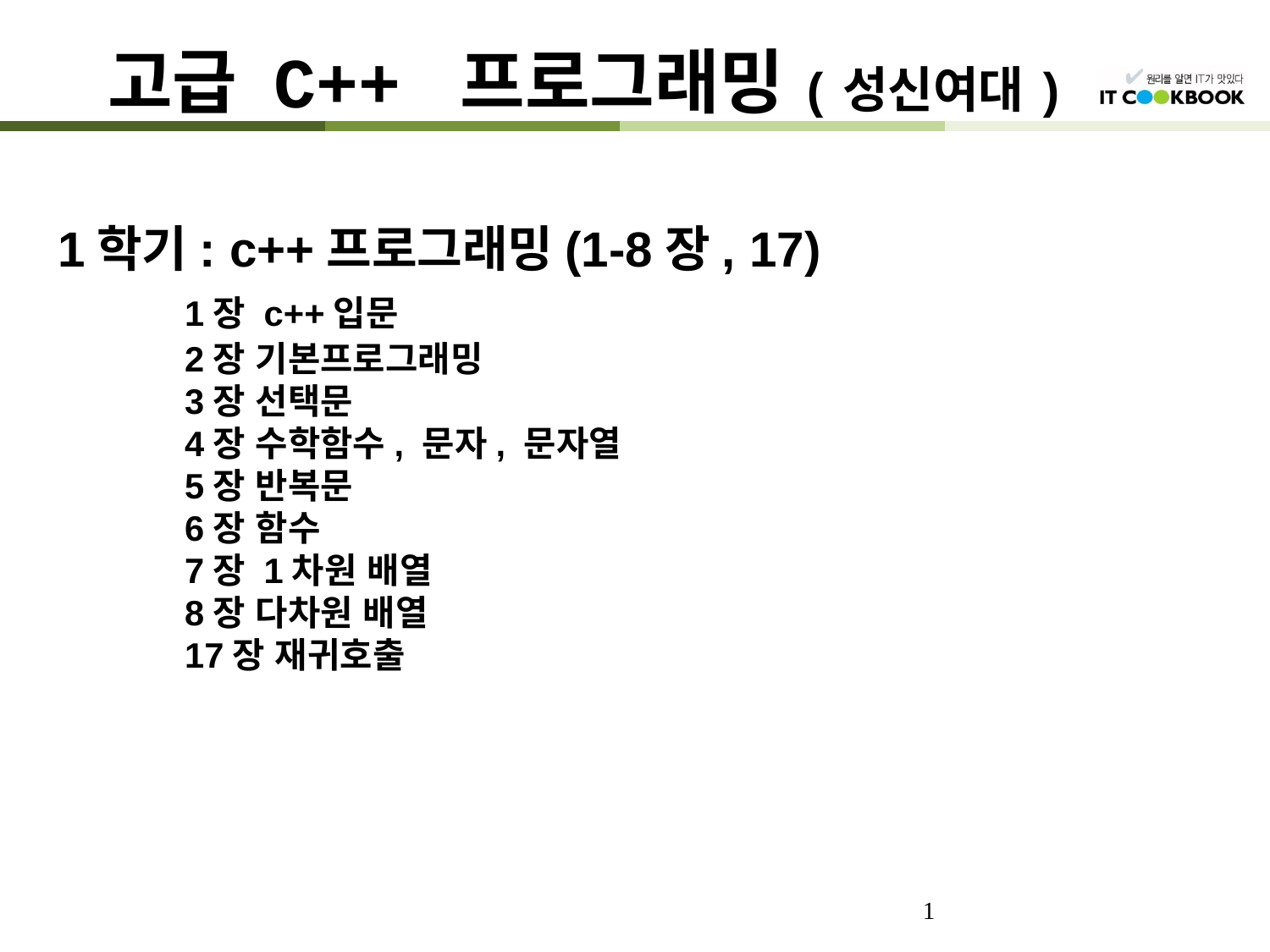

고급 C++ 프로그래밍(성신여대)
# 1학기: c++프로그래밍(1-8장, 17) 1장 c++입문 2장 기본프로그래밍 3장 선택문 4장 수학함수, 문자, 문자열 5장 반복문 6장 함수 7장 1차원 배열 8장 다차원 배열 17장 재귀호출
1